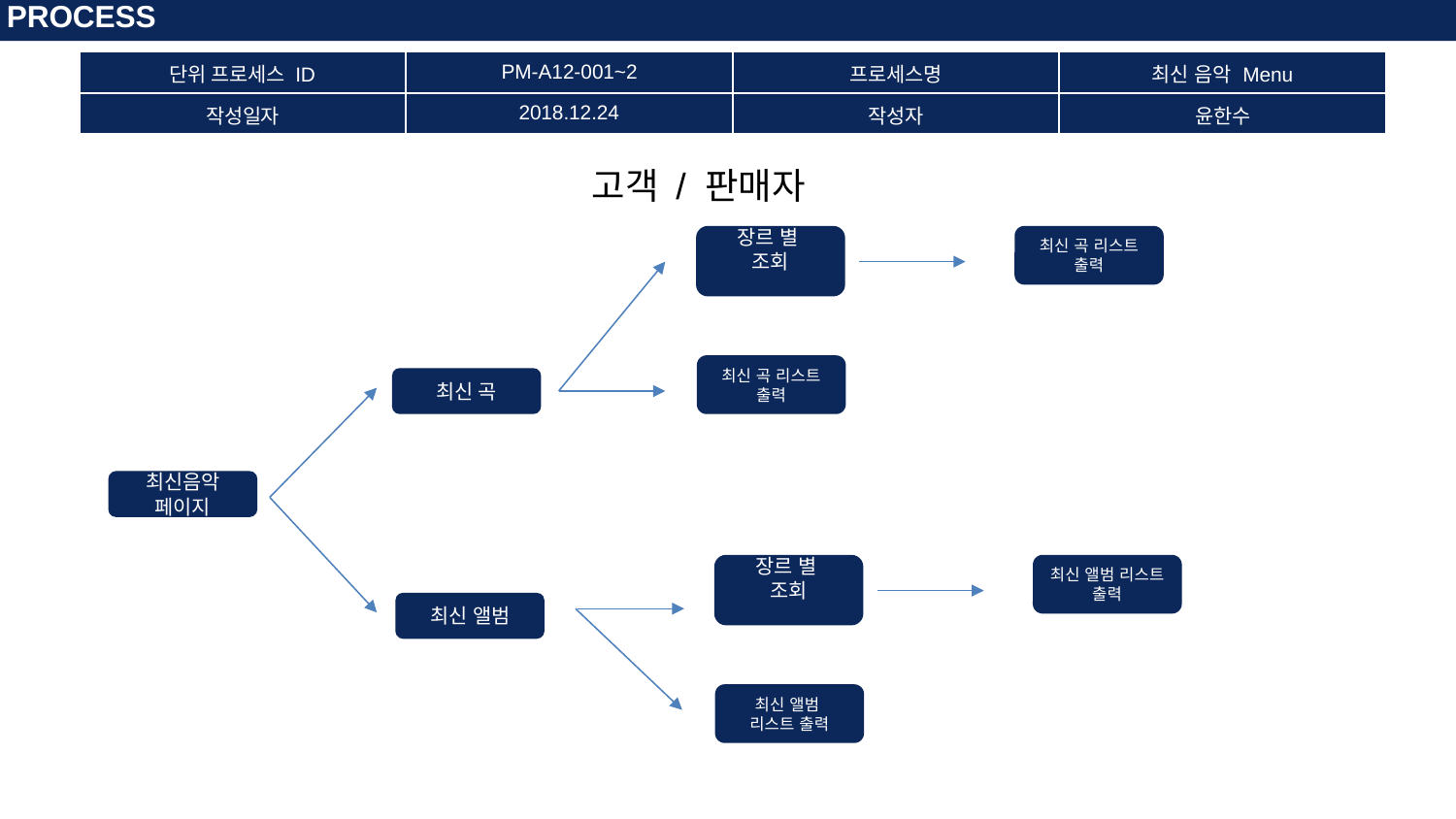

PROCESS
PROCESS
| 단위 프로세스 ID | PM-A12-001~2 | 프로세스명 | 최신 음악 Menu |
| --- | --- | --- | --- |
| 작성일자 | 2018.12.24 | 작성자 | 윤한수 |
고객 / 판매자
장르 별
조회

최신 곡 리스트 출력
최신 곡 리스트 출력
최신 곡
최신음악 페이지
장르 별
조회

최신 앨범 리스트 출력
최신 앨범
최신 앨범  리스트 출력